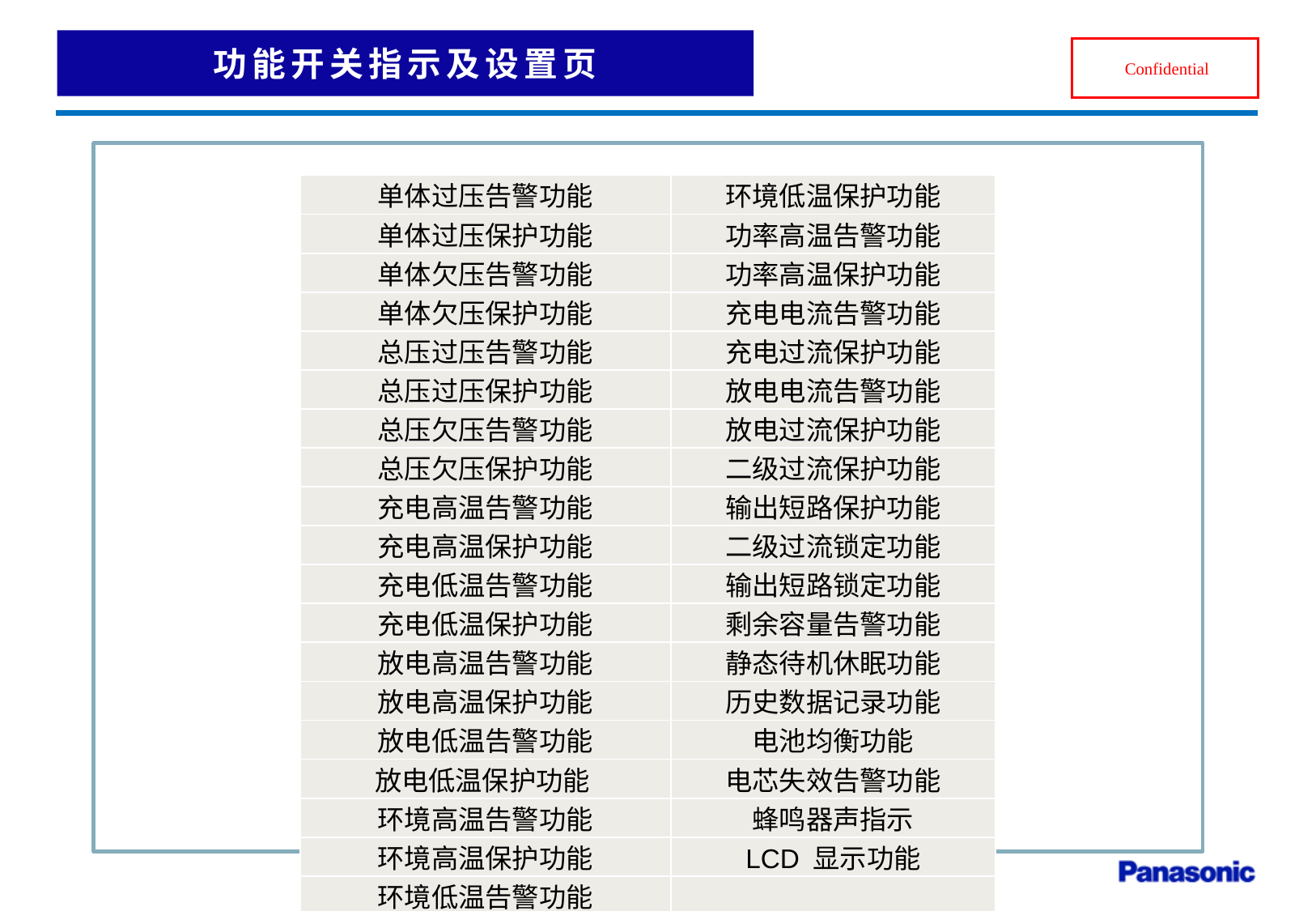

功能开关指示及设置页

| 单体过压告警功能 | 环境低温保护功能 |
| --- | --- |
| 单体过压保护功能 | 功率高温告警功能 |
| 单体欠压告警功能 | 功率高温保护功能 |
| 单体欠压保护功能 | 充电电流告警功能 |
| 总压过压告警功能 | 充电过流保护功能 |
| 总压过压保护功能 | 放电电流告警功能 |
| 总压欠压告警功能 | 放电过流保护功能 |
| 总压欠压保护功能 | 二级过流保护功能 |
| 充电高温告警功能 | 输出短路保护功能 |
| 充电高温保护功能 | 二级过流锁定功能 |
| 充电低温告警功能 | 输出短路锁定功能 |
| 充电低温保护功能 | 剩余容量告警功能 |
| 放电高温告警功能 | 静态待机休眠功能 |
| 放电高温保护功能 | 历史数据记录功能 |
| 放电低温告警功能 | 电池均衡功能 |
| 放电低温保护功能 | 电芯失效告警功能 |
| 环境高温告警功能 | 蜂鸣器声指示 |
| 环境高温保护功能 | LCD 显示功能 |
| 环境低温告警功能 |  |
5